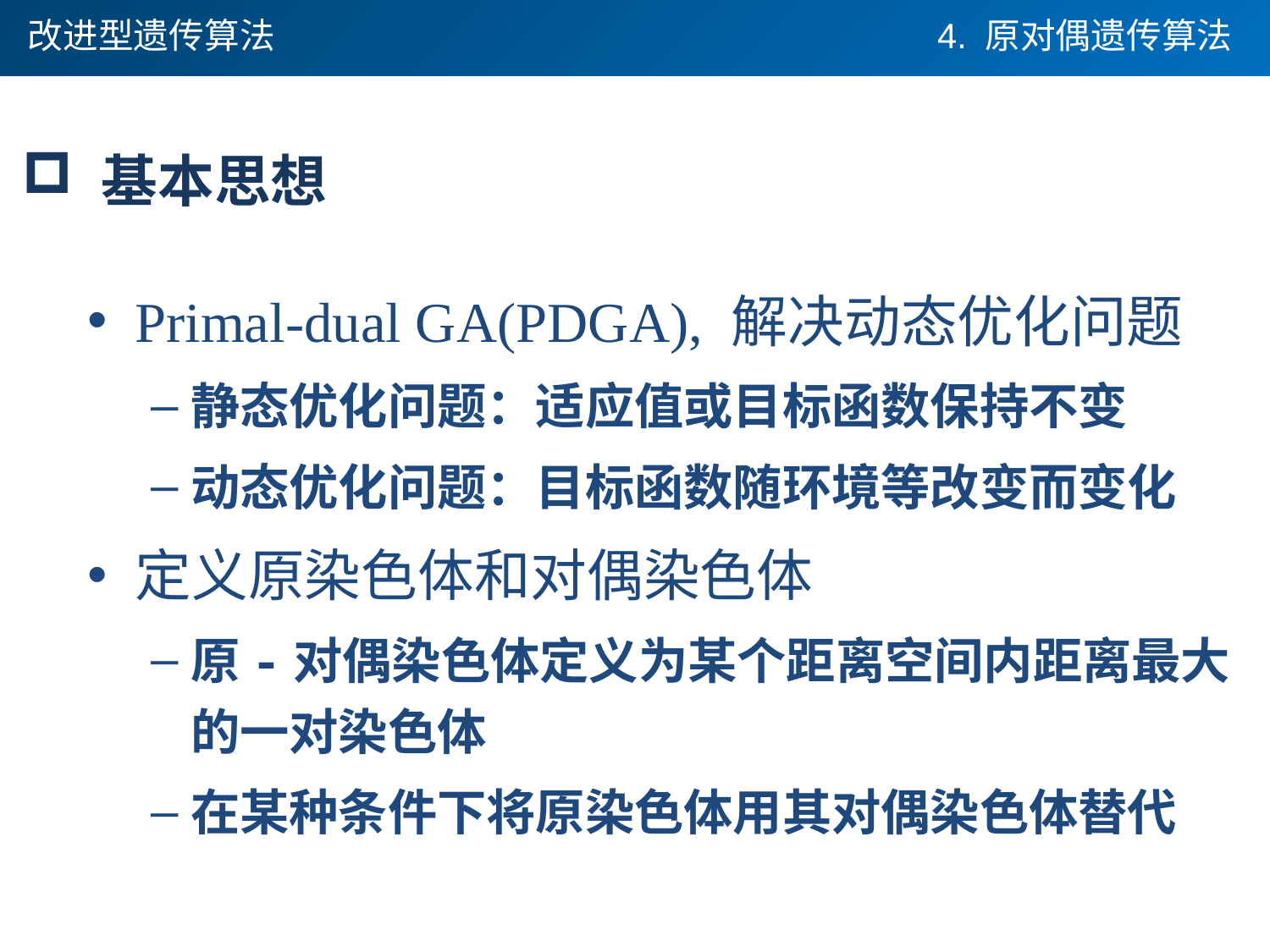

改进型遗传算法
4. 原对偶遗传算法
 基本思想
Primal-dual GA(PDGA), 解决动态优化问题
静态优化问题：适应值或目标函数保持不变
动态优化问题：目标函数随环境等改变而变化
定义原染色体和对偶染色体
原-对偶染色体定义为某个距离空间内距离最大的一对染色体
在某种条件下将原染色体用其对偶染色体替代
74